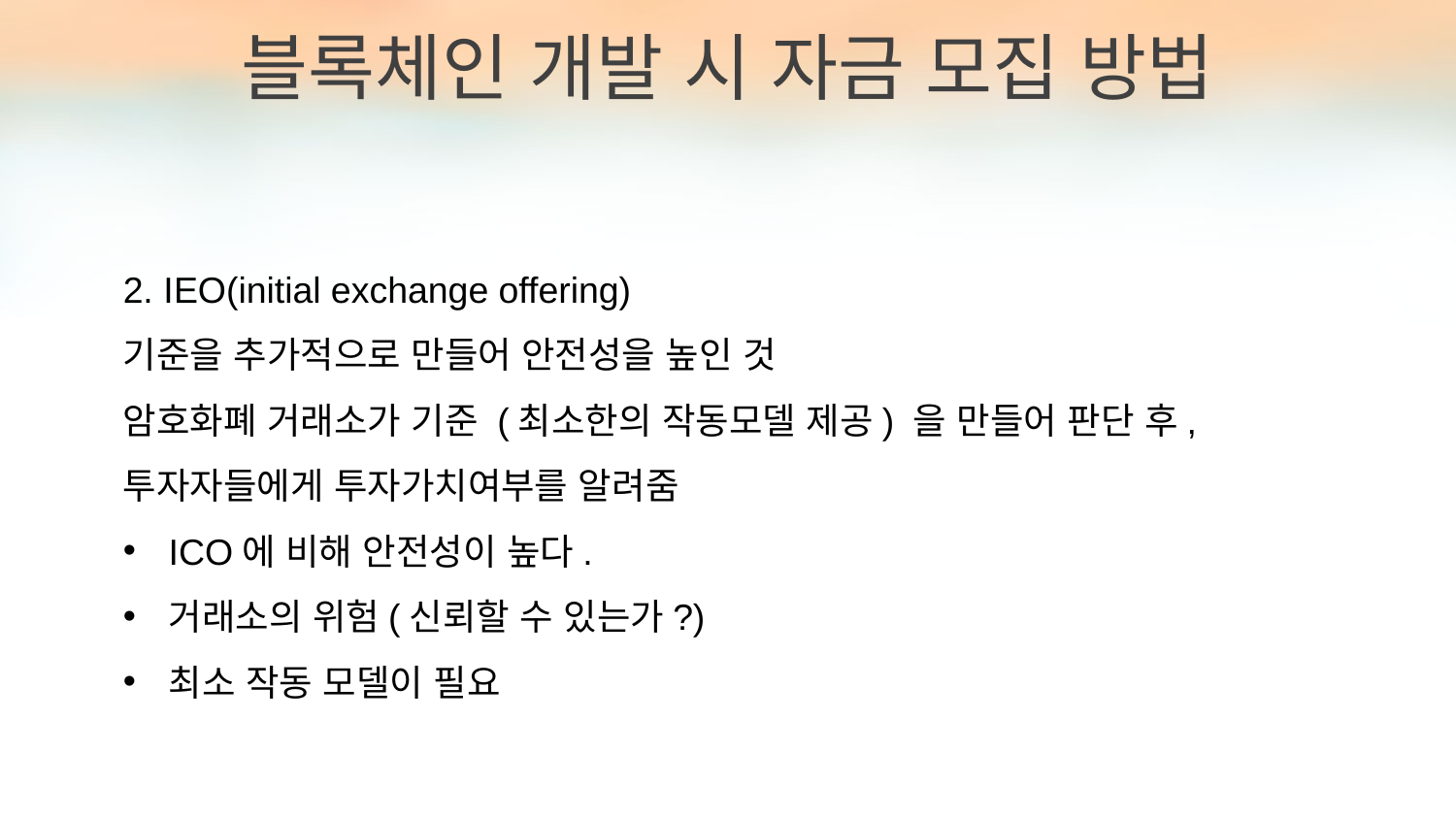

블록체인 개발 시 자금 모집 방법
2. IEO(initial exchange offering)
기준을 추가적으로 만들어 안전성을 높인 것
암호화폐 거래소가 기준 (최소한의 작동모델 제공) 을 만들어 판단 후,
투자자들에게 투자가치여부를 알려줌
ICO에 비해 안전성이 높다.
거래소의 위험(신뢰할 수 있는가?)
최소 작동 모델이 필요